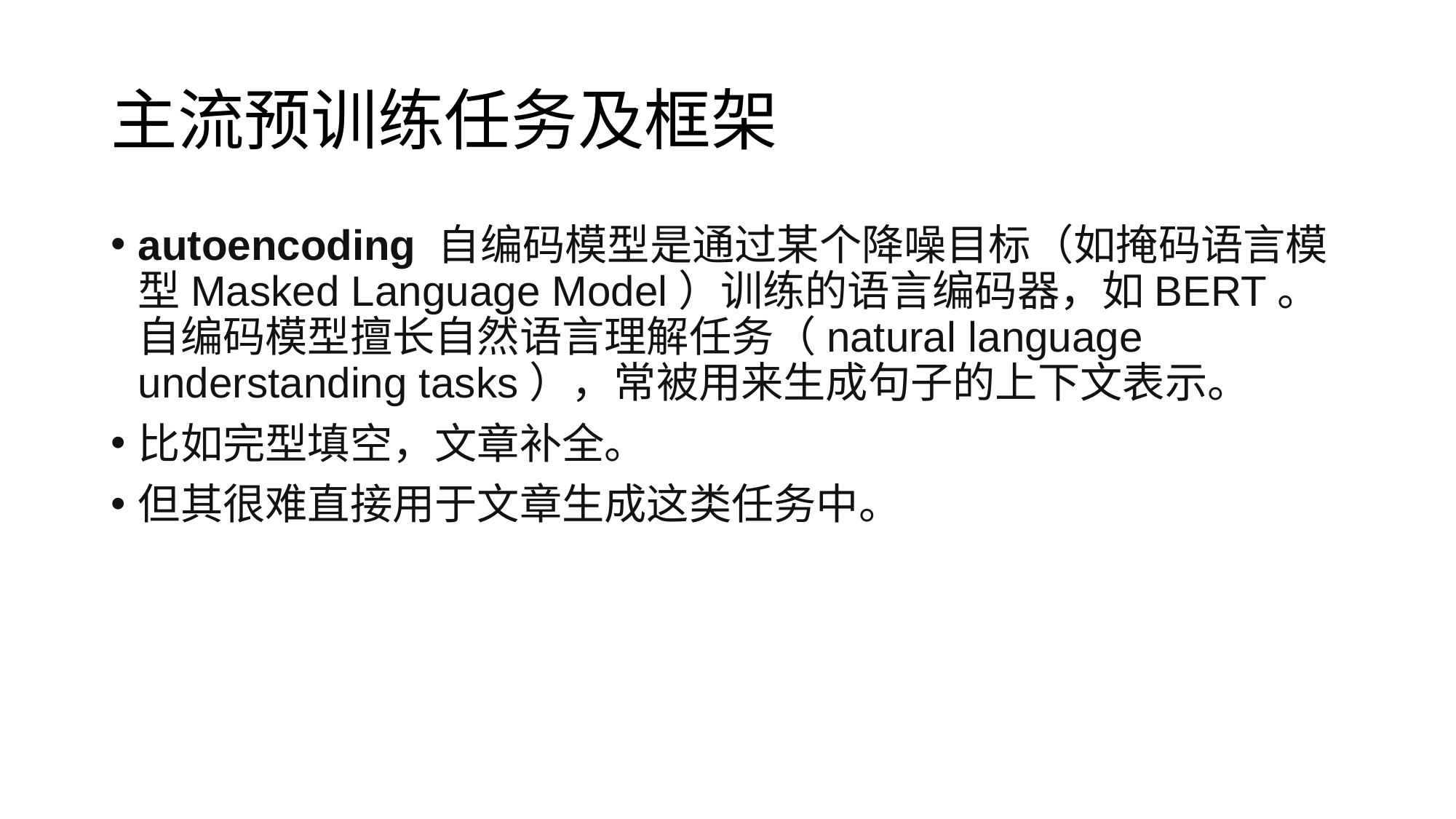

# 主流预训练任务及框架
autoencoding 自编码模型是通过某个降噪目标（如掩码语言模型Masked Language Model）训练的语言编码器，如BERT。自编码模型擅长自然语言理解任务（natural language understanding tasks），常被用来生成句子的上下文表示。
比如完型填空，文章补全。
但其很难直接用于文章生成这类任务中。